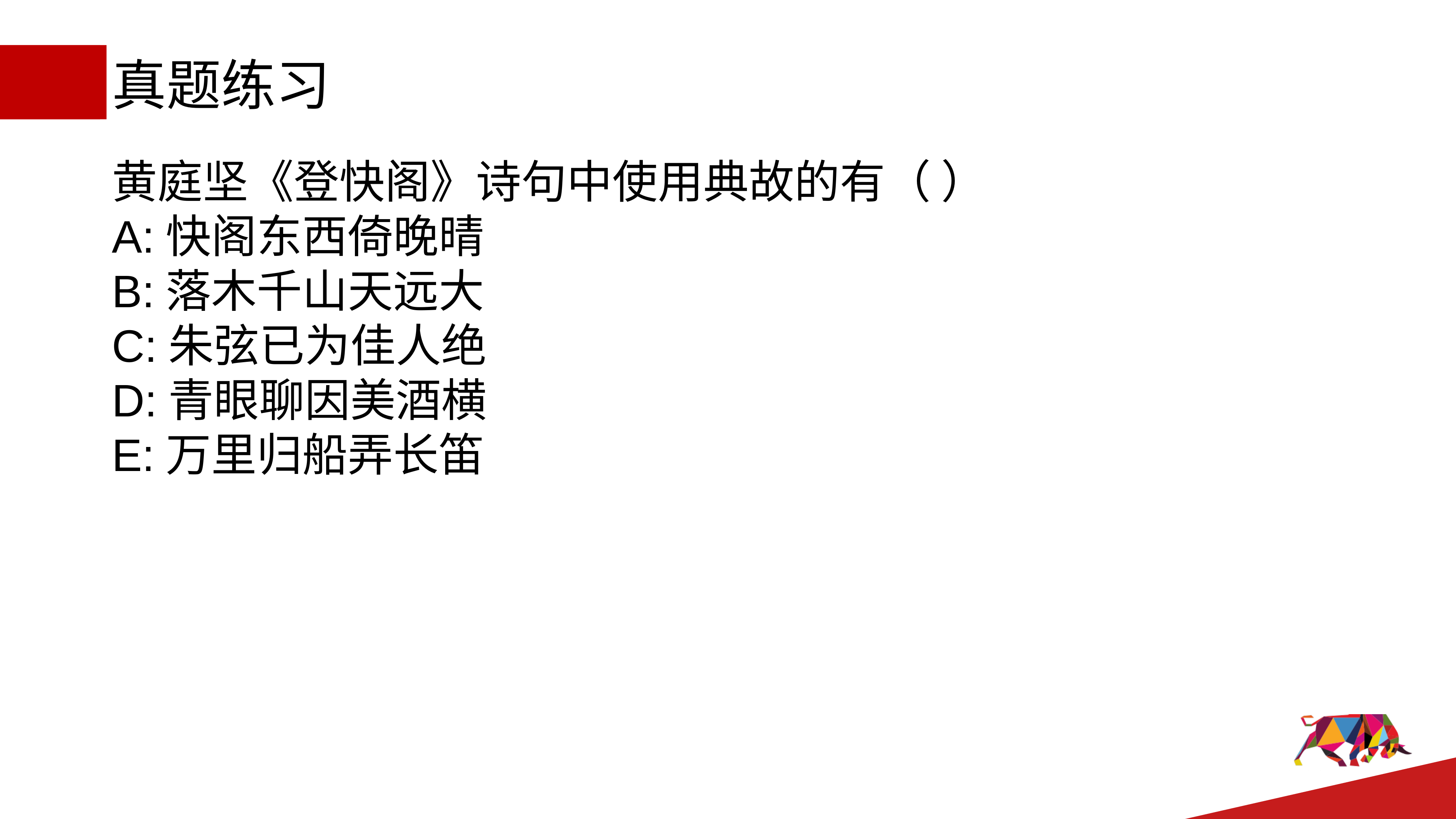

# 真题练习
黄庭坚《登快阁》诗句中使用典故的有（ ）
A:快阁东西倚晚晴
B:落木千山天远大
C:朱弦已为佳人绝
D:青眼聊因美酒横
E:万里归船弄长笛